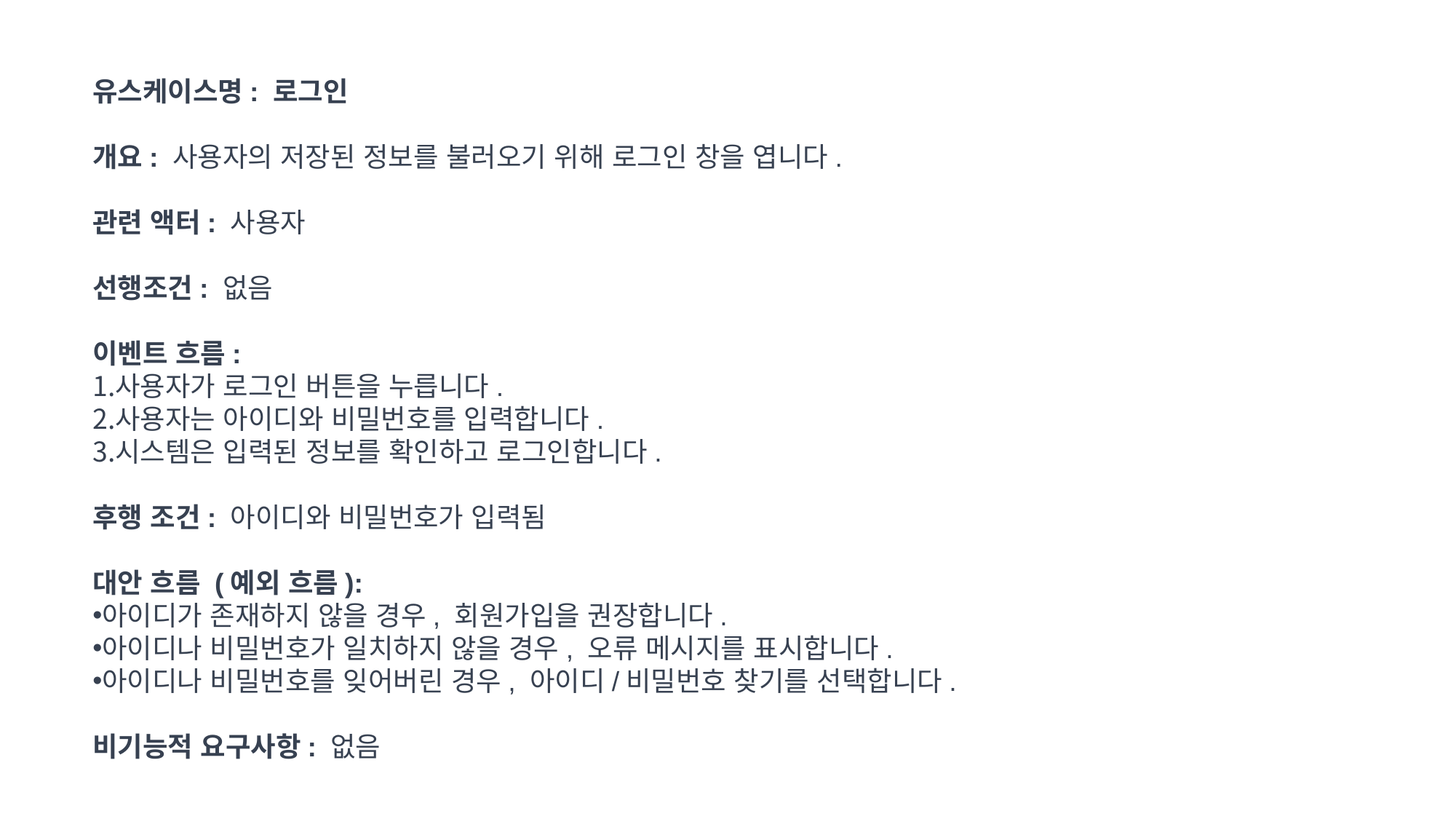

유스케이스명: 로그인

개요: 사용자의 저장된 정보를 불러오기 위해 로그인 창을 엽니다.

관련 액터: 사용자

선행조건: 없음

이벤트 흐름:
사용자가 로그인 버튼을 누릅니다.
사용자는 아이디와 비밀번호를 입력합니다.
시스템은 입력된 정보를 확인하고 로그인합니다.

후행 조건: 아이디와 비밀번호가 입력됨

대안 흐름 (예외 흐름):
아이디가 존재하지 않을 경우, 회원가입을 권장합니다.
아이디나 비밀번호가 일치하지 않을 경우, 오류 메시지를 표시합니다.
아이디나 비밀번호를 잊어버린 경우, 아이디/비밀번호 찾기를 선택합니다.

비기능적 요구사항: 없음